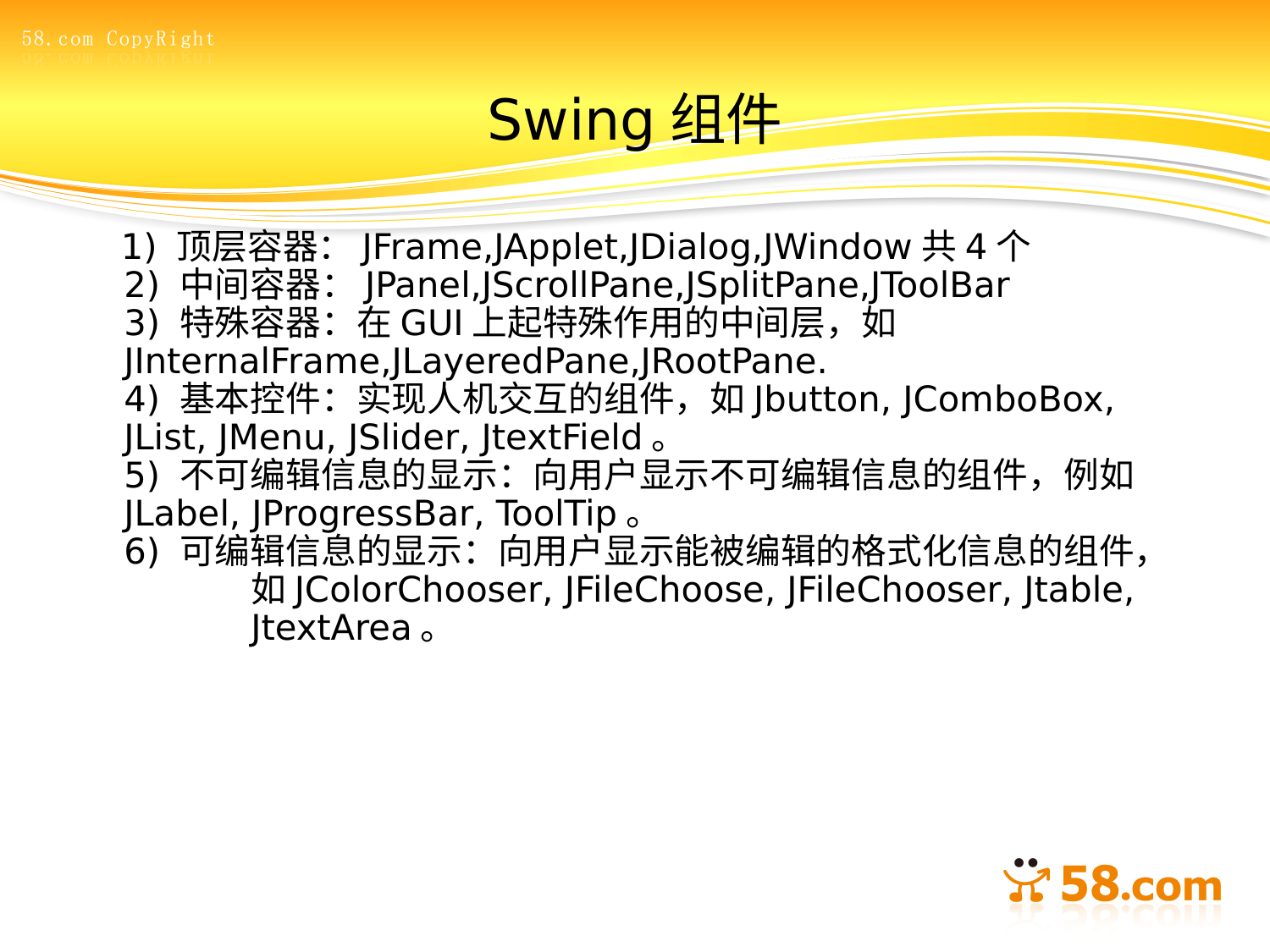

# Swing组件
    1) 顶层容器：JFrame,JApplet,JDialog,JWindow共4个
2) 中间容器：JPanel,JScrollPane,JSplitPane,JToolBar　
3) 特殊容器：在GUI上起特殊作用的中间层，如    	JInternalFrame,JLayeredPane,JRootPane.
4) 基本控件：实现人机交互的组件，如Jbutton, JComboBox, JList, JMenu, JSlider, JtextField。
5) 不可编辑信息的显示：向用户显示不可编辑信息的组件，例如	JLabel, JProgressBar, ToolTip。
6) 可编辑信息的显示：向用户显示能被编辑的格式化信息的组件，	如JColorChooser, JFileChoose, JFileChooser, Jtable, 	JtextArea。